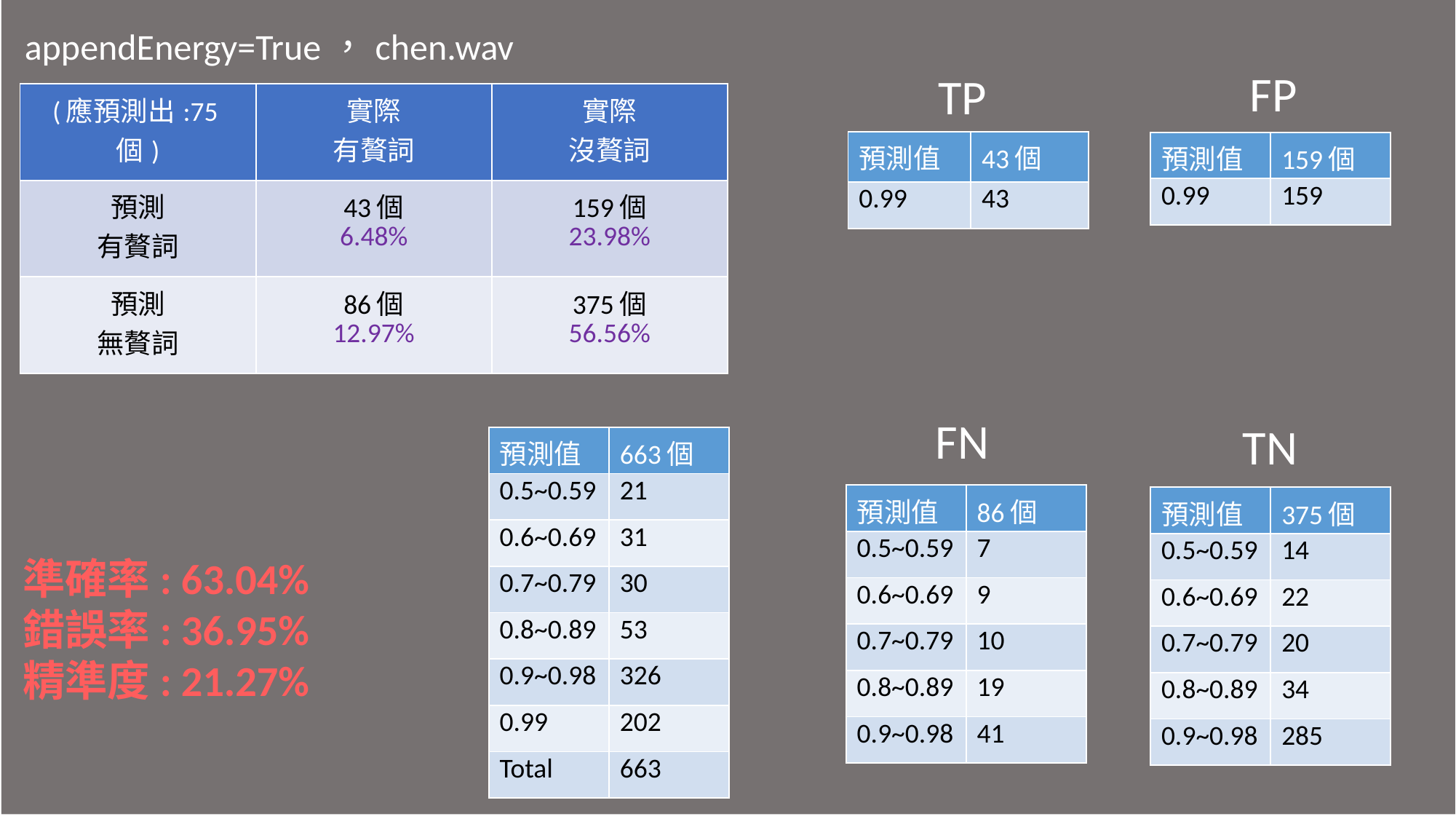

appendEnergy=True，chen.wav
#
FP
TP
| (應預測出:75個) | 實際 有贅詞 | 實際 沒贅詞 |
| --- | --- | --- |
| 預測 有贅詞 | 43個 6.48% | 159個 23.98% |
| 預測 無贅詞 | 86個 12.97% | 375個 56.56% |
| 預測值 | 43個 |
| --- | --- |
| 0.99 | 43 |
| 預測值 | 159個 |
| --- | --- |
| 0.99 | 159 |

FN
TN
| 預測值 | 663個 |
| --- | --- |
| 0.5~0.59 | 21 |
| 0.6~0.69 | 31 |
| 0.7~0.79 | 30 |
| 0.8~0.89 | 53 |
| 0.9~0.98 | 326 |
| 0.99 | 202 |
| Total | 663 |
| 預測值 | 86個 |
| --- | --- |
| 0.5~0.59 | 7 |
| 0.6~0.69 | 9 |
| 0.7~0.79 | 10 |
| 0.8~0.89 | 19 |
| 0.9~0.98 | 41 |
| 預測值 | 375個 |
| --- | --- |
| 0.5~0.59 | 14 |
| 0.6~0.69 | 22 |
| 0.7~0.79 | 20 |
| 0.8~0.89 | 34 |
| 0.9~0.98 | 285 |
準確率: 63.04%
錯誤率: 36.95%
精準度: 21.27%